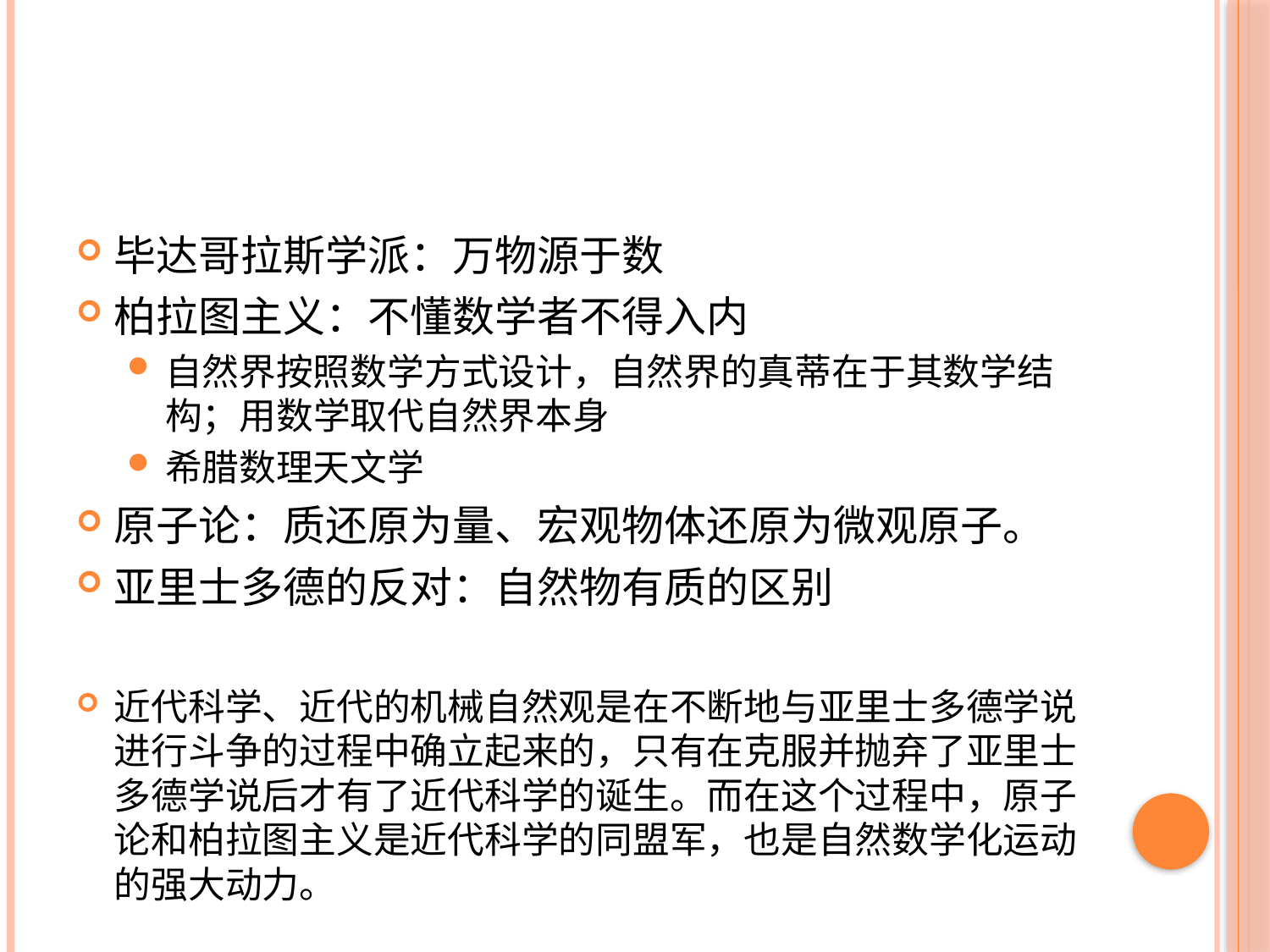

#
毕达哥拉斯学派：万物源于数
柏拉图主义：不懂数学者不得入内
自然界按照数学方式设计，自然界的真蒂在于其数学结构；用数学取代自然界本身
希腊数理天文学
原子论：质还原为量、宏观物体还原为微观原子。
亚里士多德的反对：自然物有质的区别

近代科学、近代的机械自然观是在不断地与亚里士多德学说进行斗争的过程中确立起来的，只有在克服并抛弃了亚里士多德学说后才有了近代科学的诞生。而在这个过程中，原子论和柏拉图主义是近代科学的同盟军，也是自然数学化运动的强大动力。